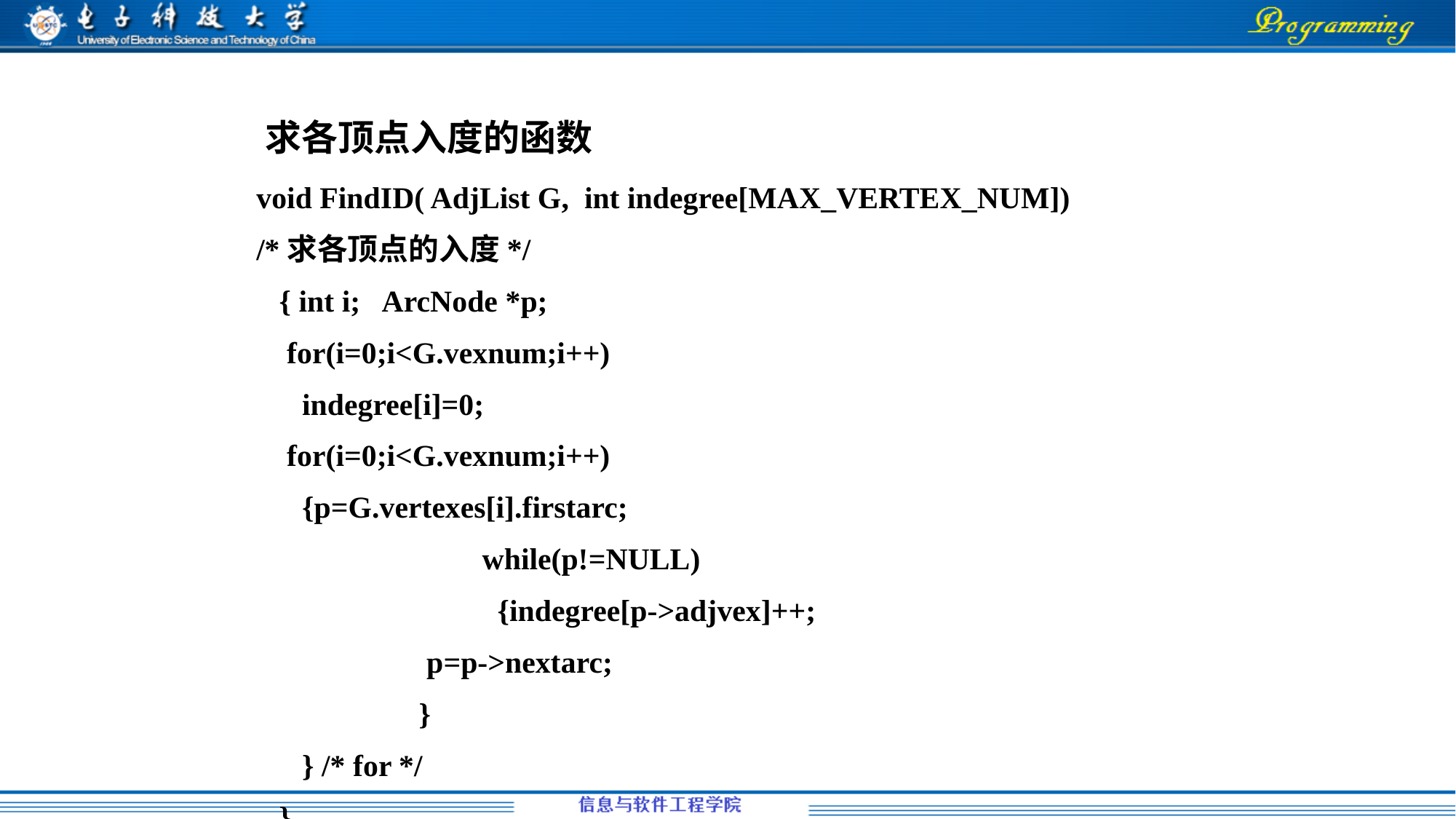

求各顶点入度的函数
void FindID( AdjList G,  int indegree[MAX_VERTEX_NUM])
/*求各顶点的入度*/
   { int i;   ArcNode *p;
    for(i=0;i<G.vexnum;i++)
      indegree[i]=0;
    for(i=0;i<G.vexnum;i++)
      {p=G.vertexes[i].firstarc;
	 	 while(p!=NULL)
	    	   {indegree[p->adjvex]++;
	        p=p->nextarc;
	       }
      } /* for */
   }